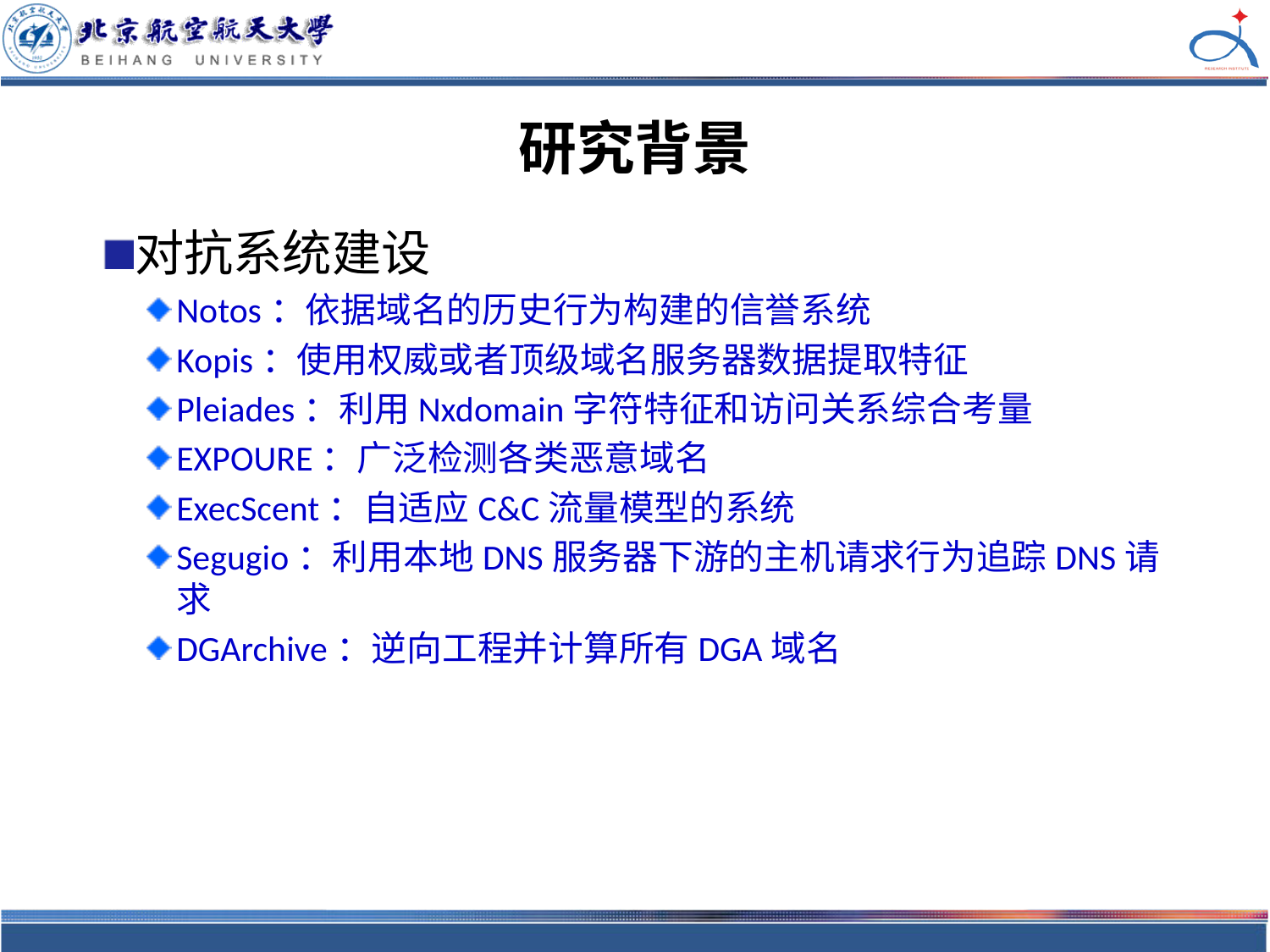

# 研究背景
对抗系统建设
Notos：依据域名的历史行为构建的信誉系统
Kopis：使用权威或者顶级域名服务器数据提取特征
Pleiades：利用Nxdomain字符特征和访问关系综合考量
EXPOURE：广泛检测各类恶意域名
ExecScent：自适应C&C流量模型的系统
Segugio：利用本地DNS服务器下游的主机请求行为追踪DNS请求
DGArchive：逆向工程并计算所有DGA域名